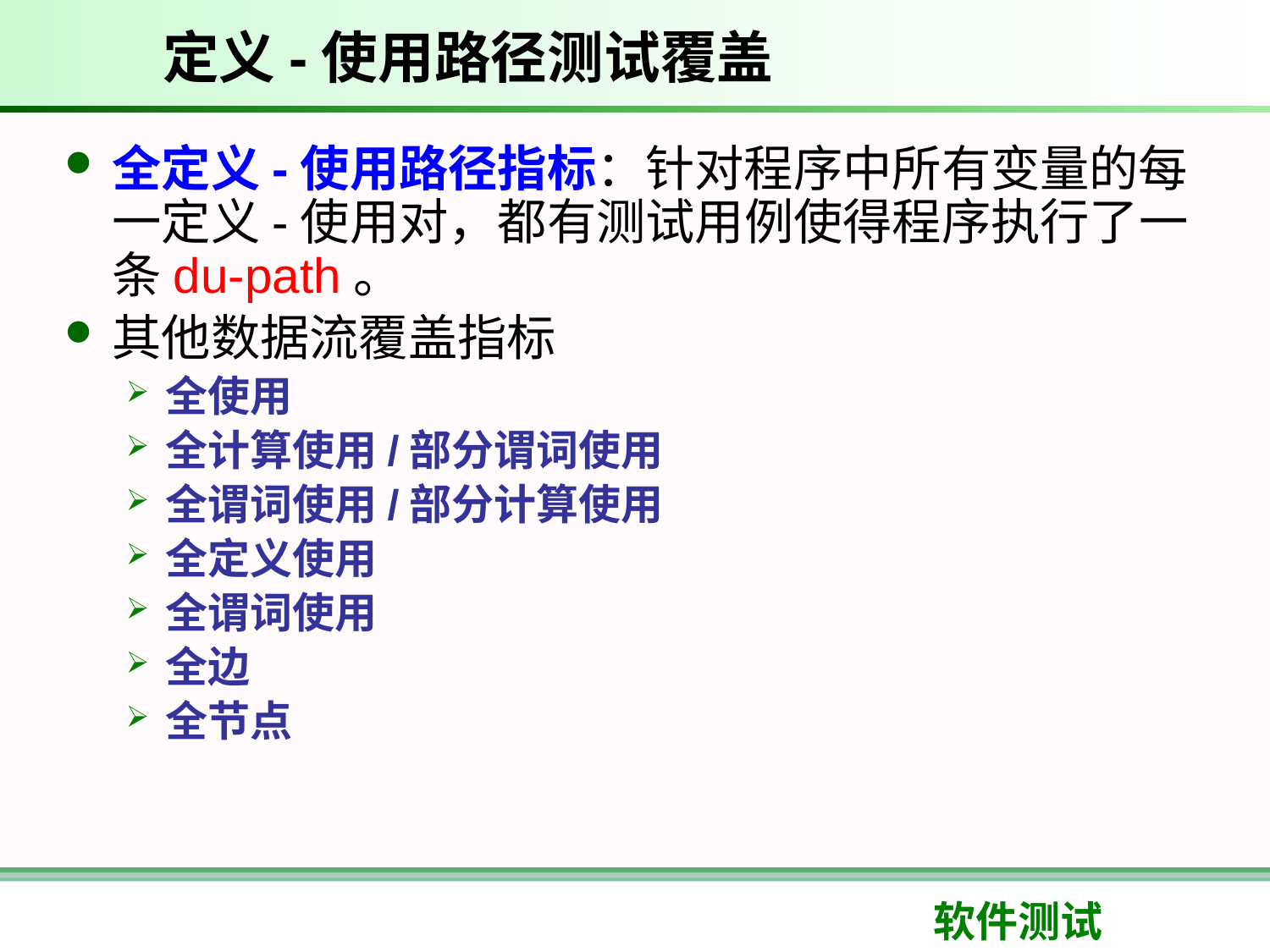

# 定义-使用路径测试覆盖
全定义-使用路径指标：针对程序中所有变量的每一定义-使用对，都有测试用例使得程序执行了一条du-path。
其他数据流覆盖指标
全使用
全计算使用/部分谓词使用
全谓词使用/部分计算使用
全定义使用
全谓词使用
全边
全节点